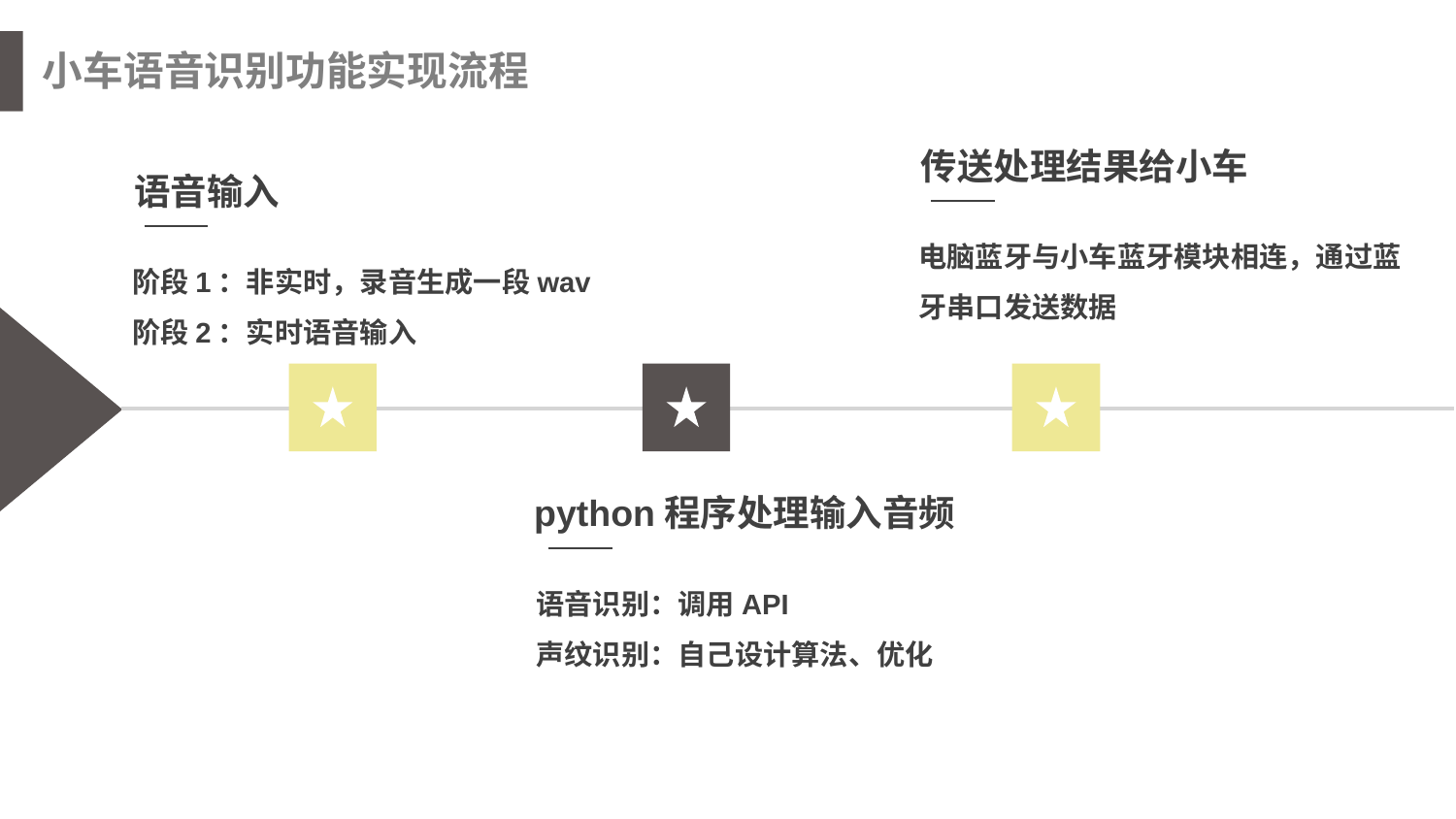

小车语音识别功能实现流程
传送处理结果给小车

电脑蓝牙与小车蓝牙模块相连，通过蓝牙串口发送数据
语音输入

阶段1：非实时，录音生成一段wav
阶段2：实时语音输入

python程序处理输入音频

语音识别：调用API
声纹识别：自己设计算法、优化